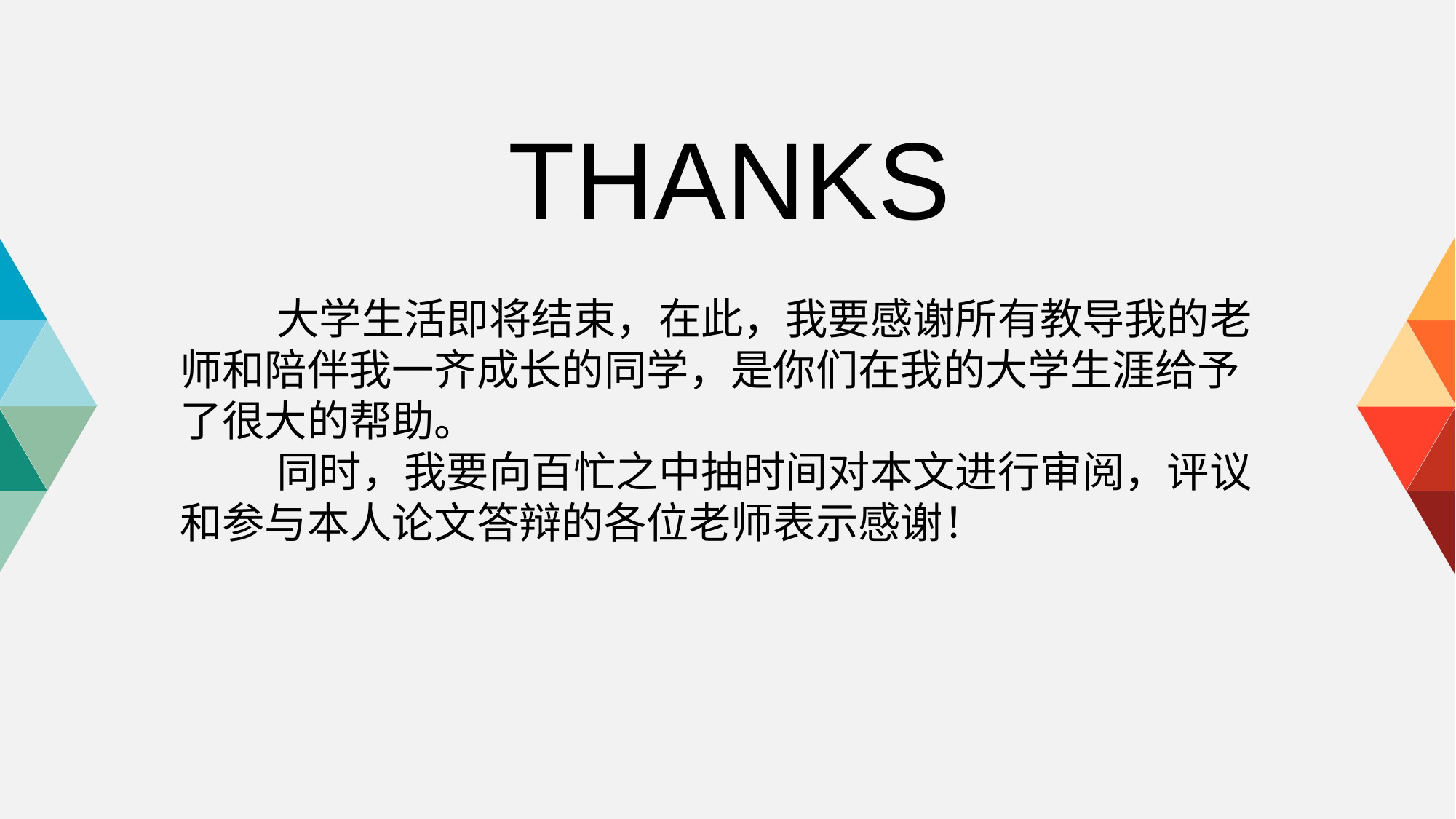

THANKS

 大学生活即将结束，在此，我要感谢所有教导我的老师和陪伴我一齐成长的同学，是你们在我的大学生涯给予了很大的帮助。
 同时，我要向百忙之中抽时间对本文进行审阅，评议和参与本人论文答辩的各位老师表示感谢！